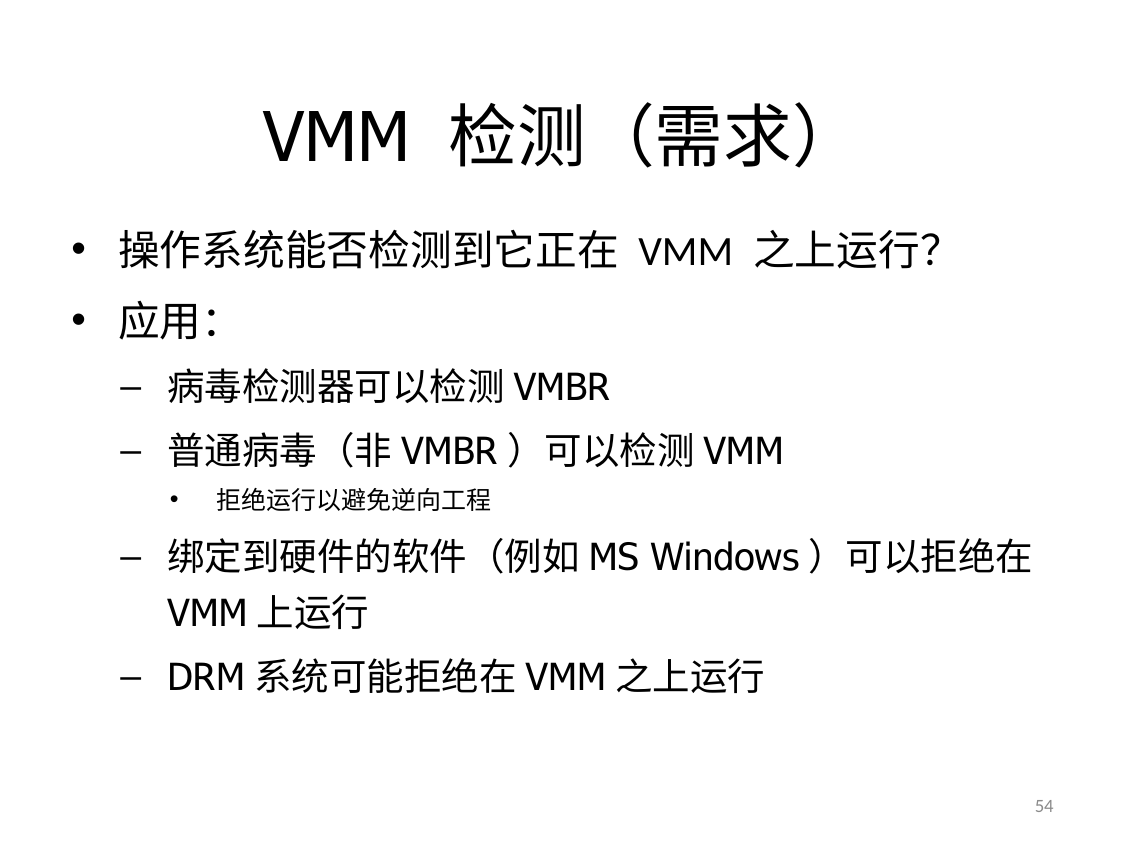

# VMM 检测（需求）
操作系统能否检测到它正在 VMM 之上运行？
应用：
病毒检测器可以检测VMBR
普通病毒（非VMBR）可以检测VMM
拒绝运行以避免逆向工程
绑定到硬件的软件（例如MS Windows）可以拒绝在VMM上运行
DRM系统可能拒绝在VMM之上运行
54